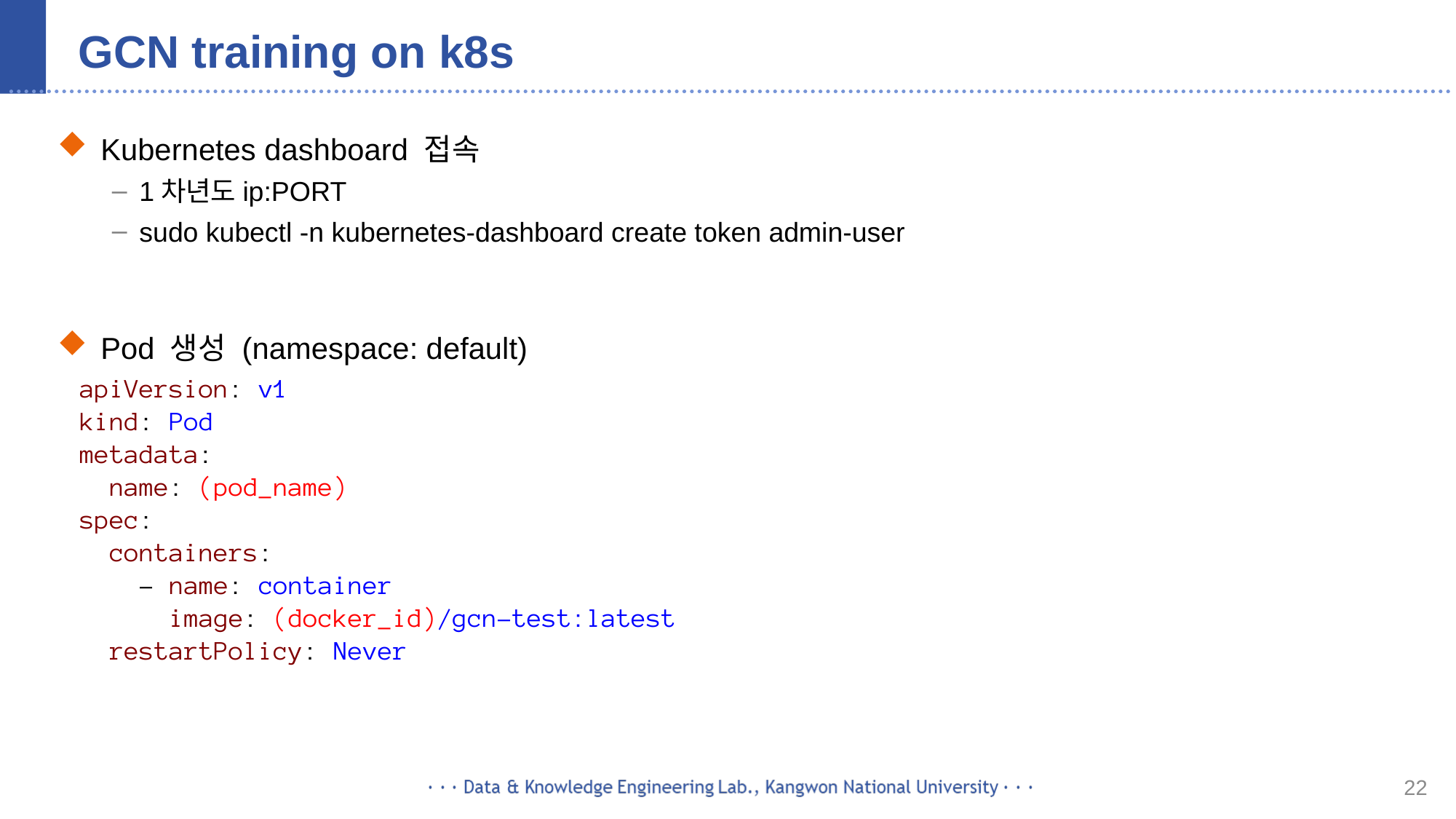

# GCN training on k8s
Kubernetes dashboard 접속
1차년도ip:PORT
sudo kubectl -n kubernetes-dashboard create token admin-user

Pod 생성 (namespace: default)

apiVersion: v1
kind: Pod
metadata:
  name: (pod_name)
spec:
  containers:
    - name: container
      image: (docker_id)/gcn-test:latest
  restartPolicy: Never
22